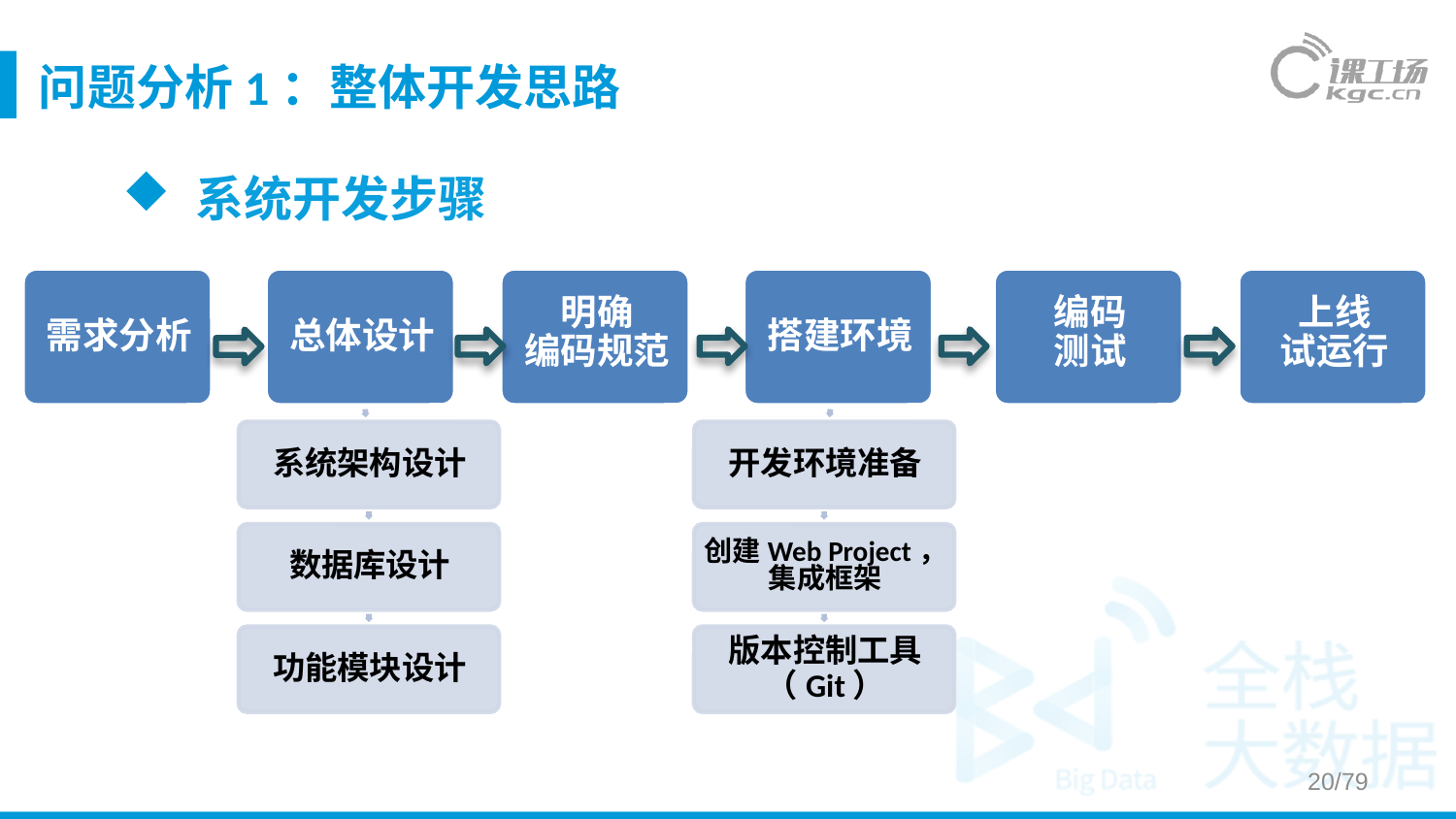

# 问题分析1：整体开发思路
系统开发步骤

需求分析
总体设计
系统架构设计
数据库设计
功能模块设计
明确
编码规范
搭建环境
开发环境准备
创建Web Project，
集成框架
版本控制工具（Git）
编码
测试
上线
试运行

20/79